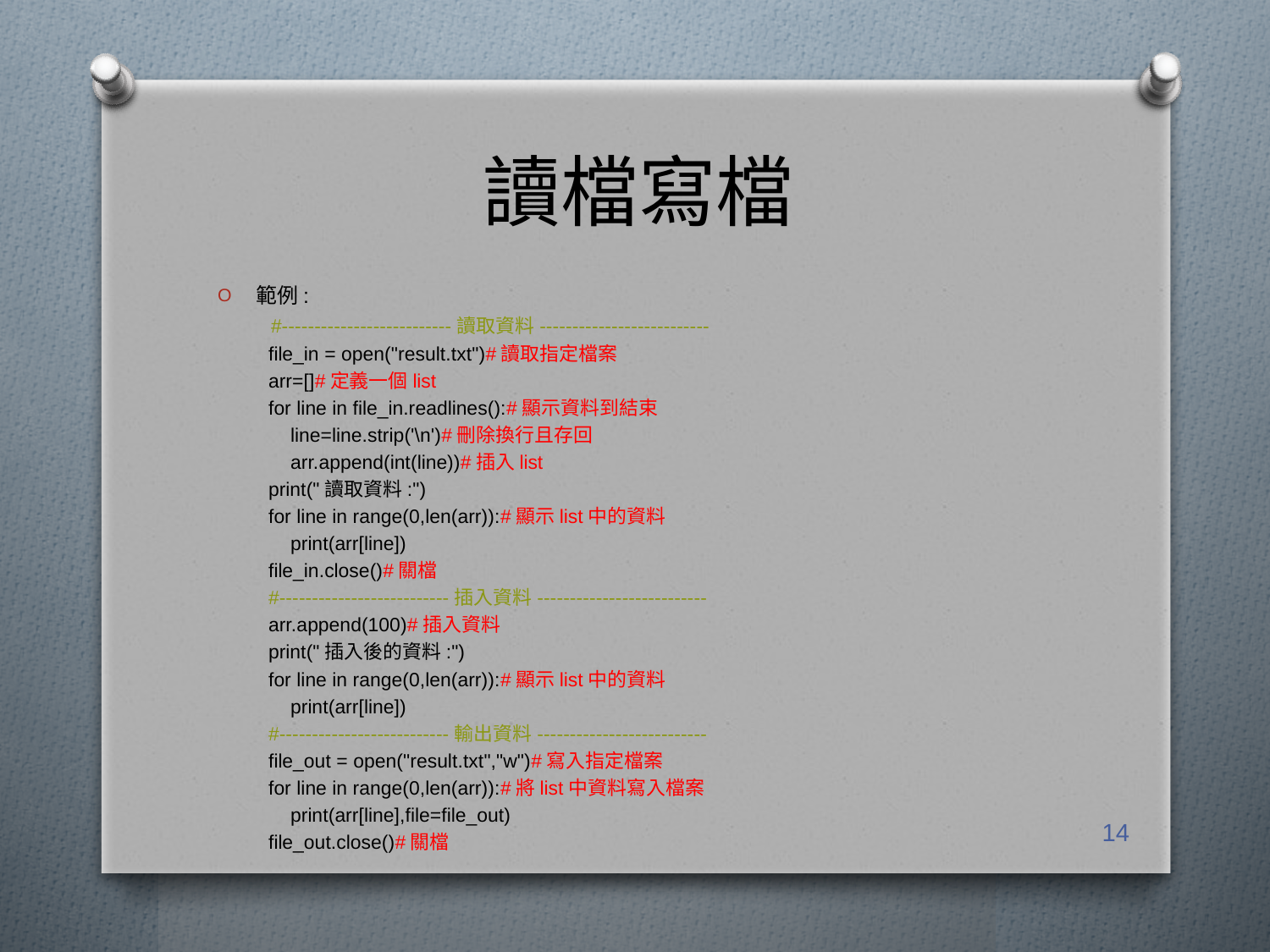

# 讀檔寫檔
範例:
         #--------------------------讀取資料--------------------------
file_in = open("result.txt")#讀取指定檔案
arr=[]#定義一個list
for line in file_in.readlines():#顯示資料到結束
    line=line.strip('\n')#刪除換行且存回
    arr.append(int(line))#插入list
print("讀取資料:")
for line in range(0,len(arr)):#顯示list中的資料
    print(arr[line])
file_in.close()#關檔
#--------------------------插入資料--------------------------
arr.append(100)#插入資料
print("插入後的資料:")
for line in range(0,len(arr)):#顯示list中的資料
    print(arr[line])
#--------------------------輸出資料--------------------------
file_out = open("result.txt","w")#寫入指定檔案
for line in range(0,len(arr)):#將list中資料寫入檔案
    print(arr[line],file=file_out)
file_out.close()#關檔
14